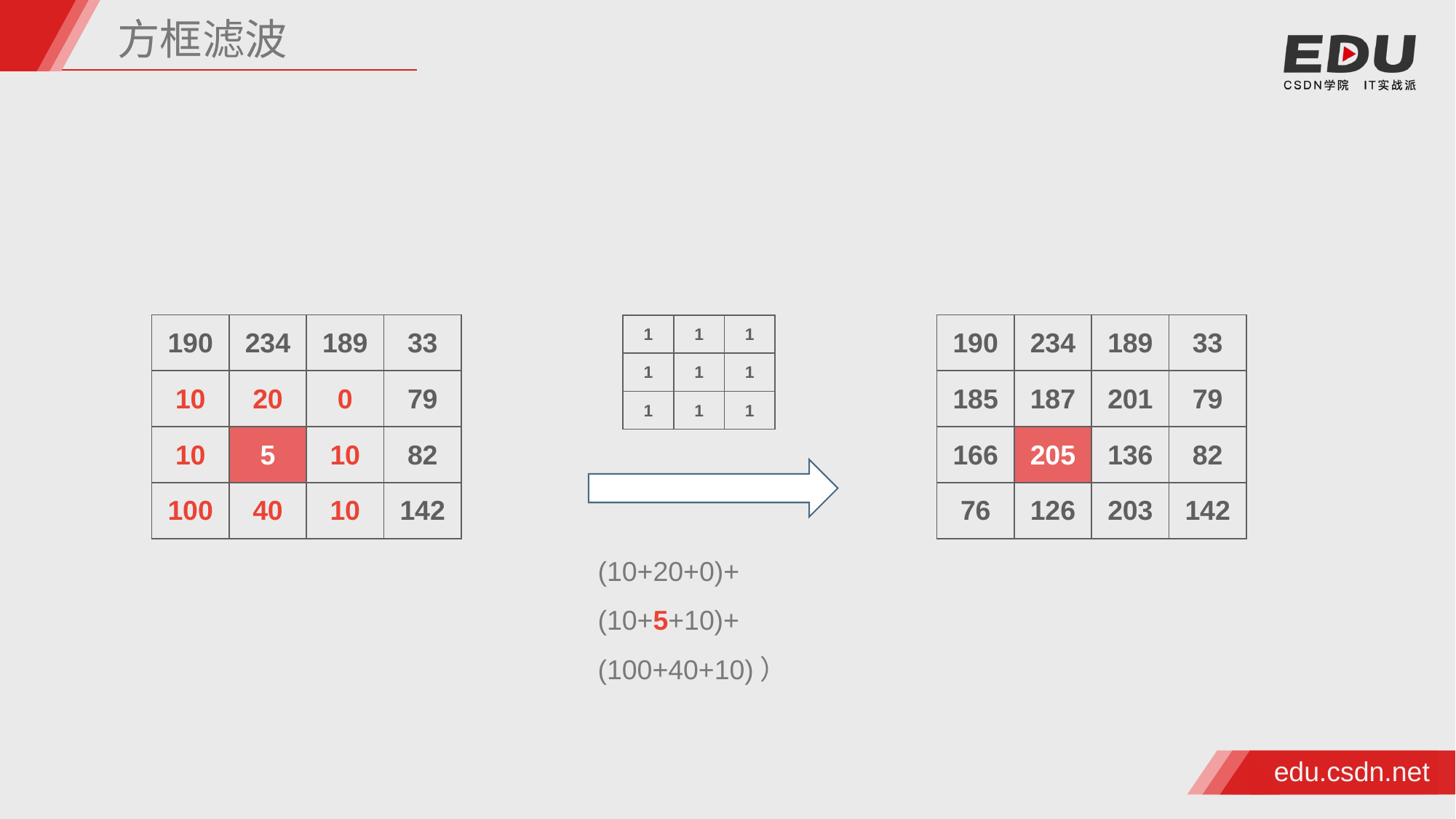

方框滤波

| 190 | 234 | 189 | 33 |
| --- | --- | --- | --- |
| 10 | 20 | 0 | 79 |
| 10 | 5 | 10 | 82 |
| 100 | 40 | 10 | 142 |
| 190 | 234 | 189 | 33 |
| --- | --- | --- | --- |
| 185 | 187 | 201 | 79 |
| 166 | 205 | 136 | 82 |
| 76 | 126 | 203 | 142 |
| 1 | 1 | 1 |
| --- | --- | --- |
| 1 | 1 | 1 |
| 1 | 1 | 1 |

     (10+20+0)+
     (10+5+10)+
     (100+40+10)）